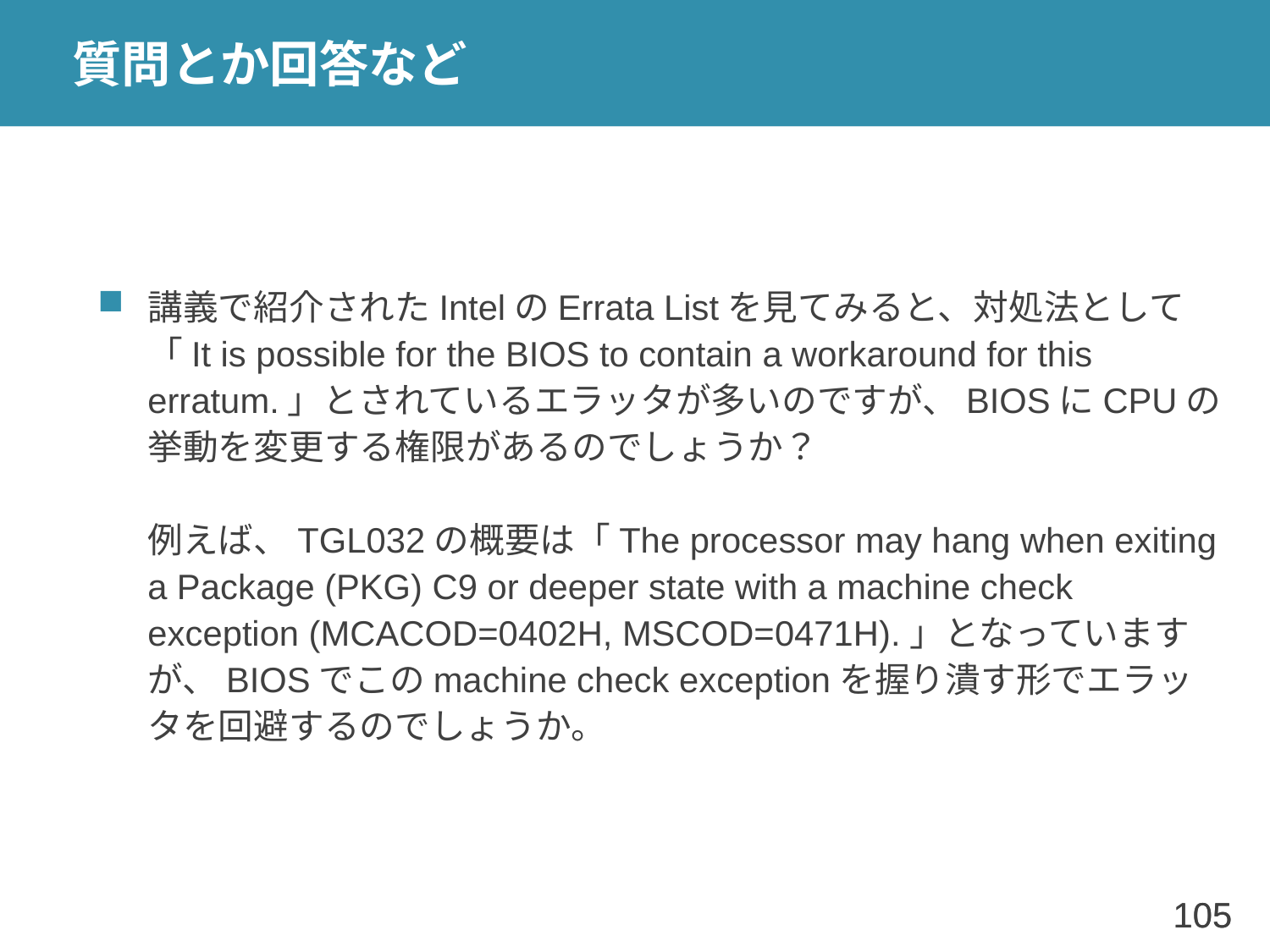

# 質問とか回答など
講義で紹介されたIntelのErrata Listを見てみると、対処法として「It is possible for the BIOS to contain a workaround for this erratum.」とされているエラッタが多いのですが、BIOSにCPUの挙動を変更する権限があるのでしょうか？
例えば、TGL032の概要は「The processor may hang when exiting a Package (PKG) C9 or deeper state with a machine check exception (MCACOD=0402H, MSCOD=0471H).」となっていますが、BIOSでこのmachine check exceptionを握り潰す形でエラッタを回避するのでしょうか。